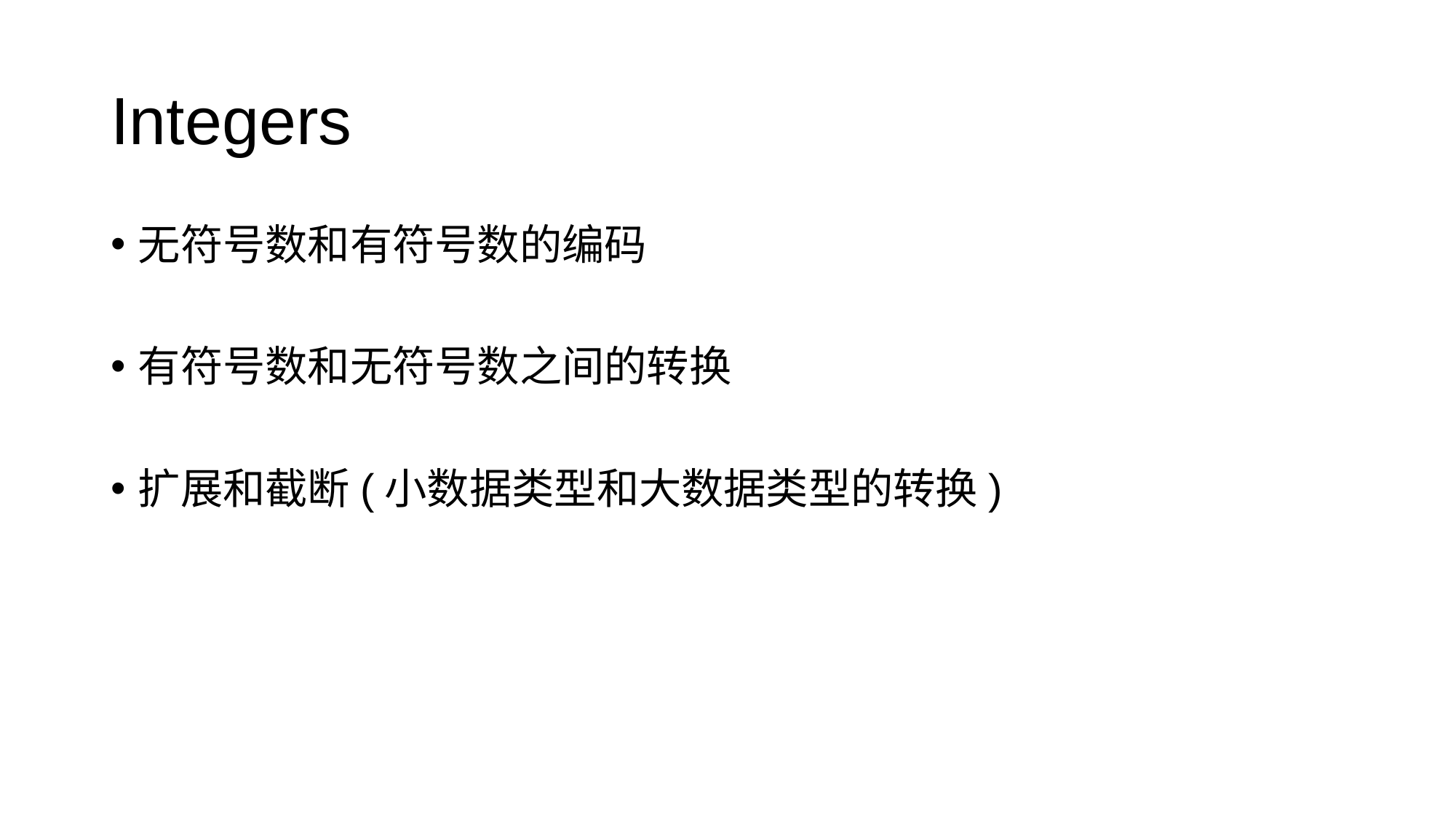

# Integers
无符号数和有符号数的编码

有符号数和无符号数之间的转换

扩展和截断(小数据类型和大数据类型的转换)